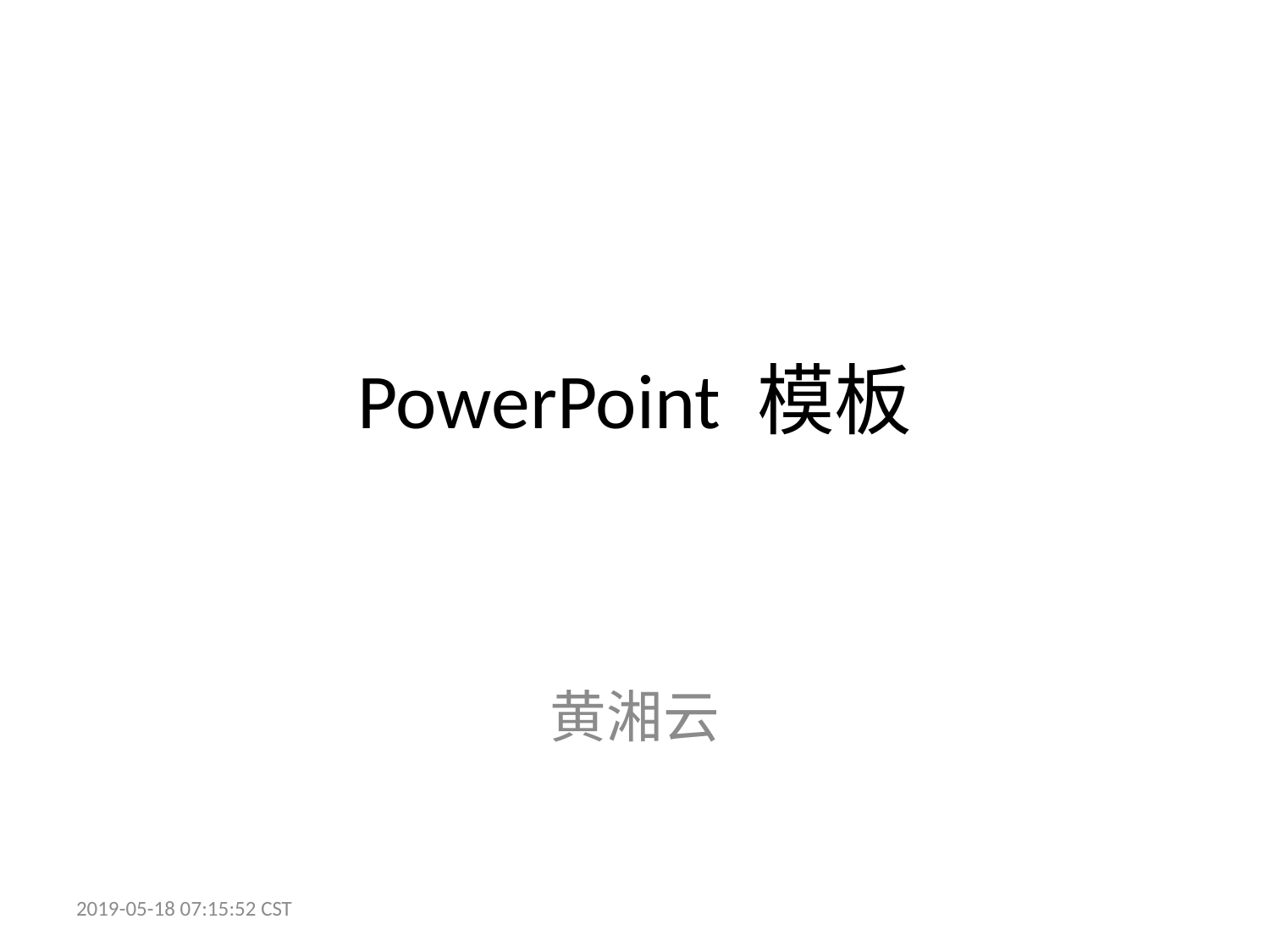

# PowerPoint 模板
黄湘云
2019-05-18 07:15:52 CST